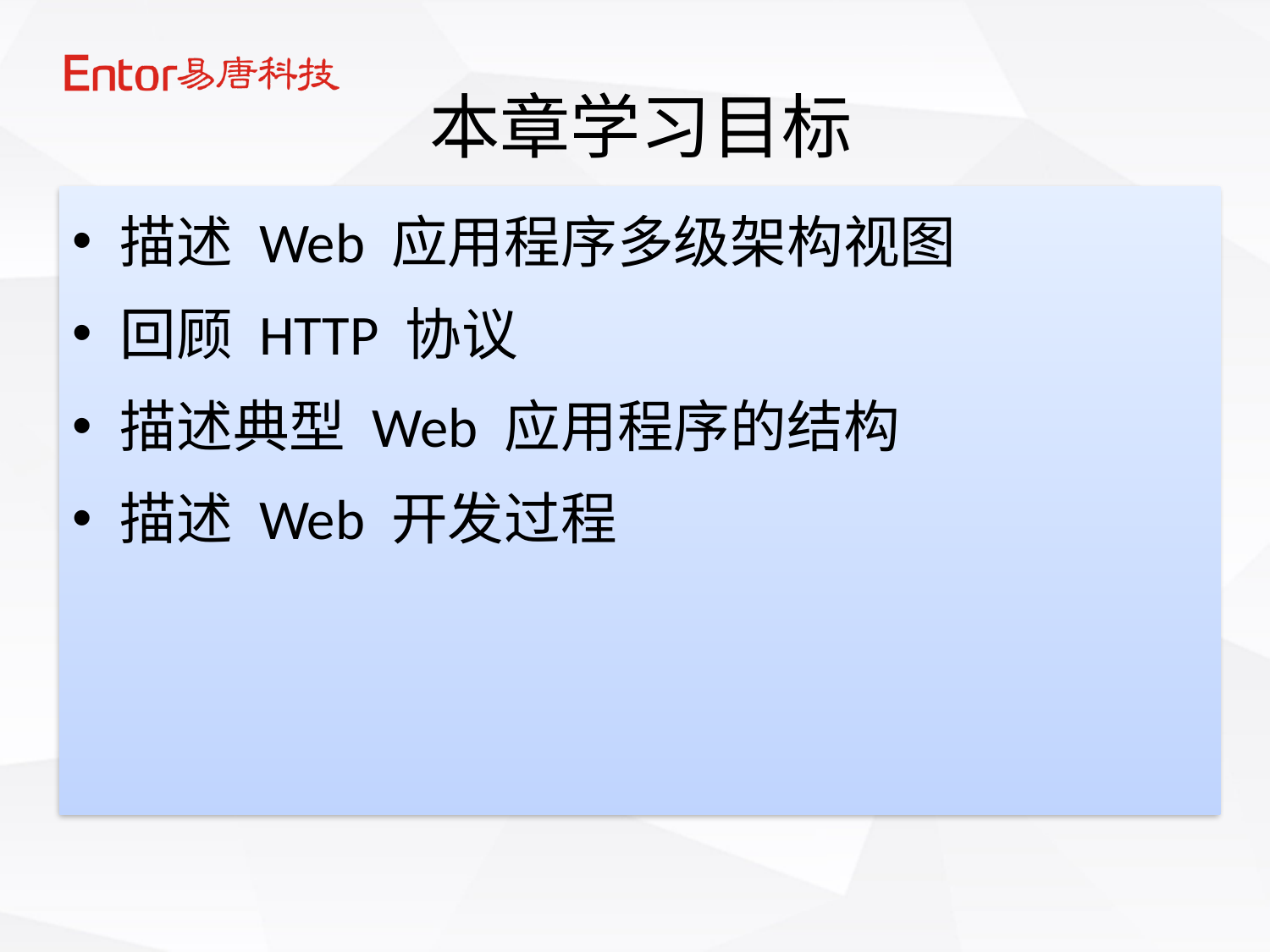

# 本章学习目标
描述 Web 应用程序多级架构视图
回顾 HTTP 协议
描述典型 Web 应用程序的结构
描述 Web 开发过程